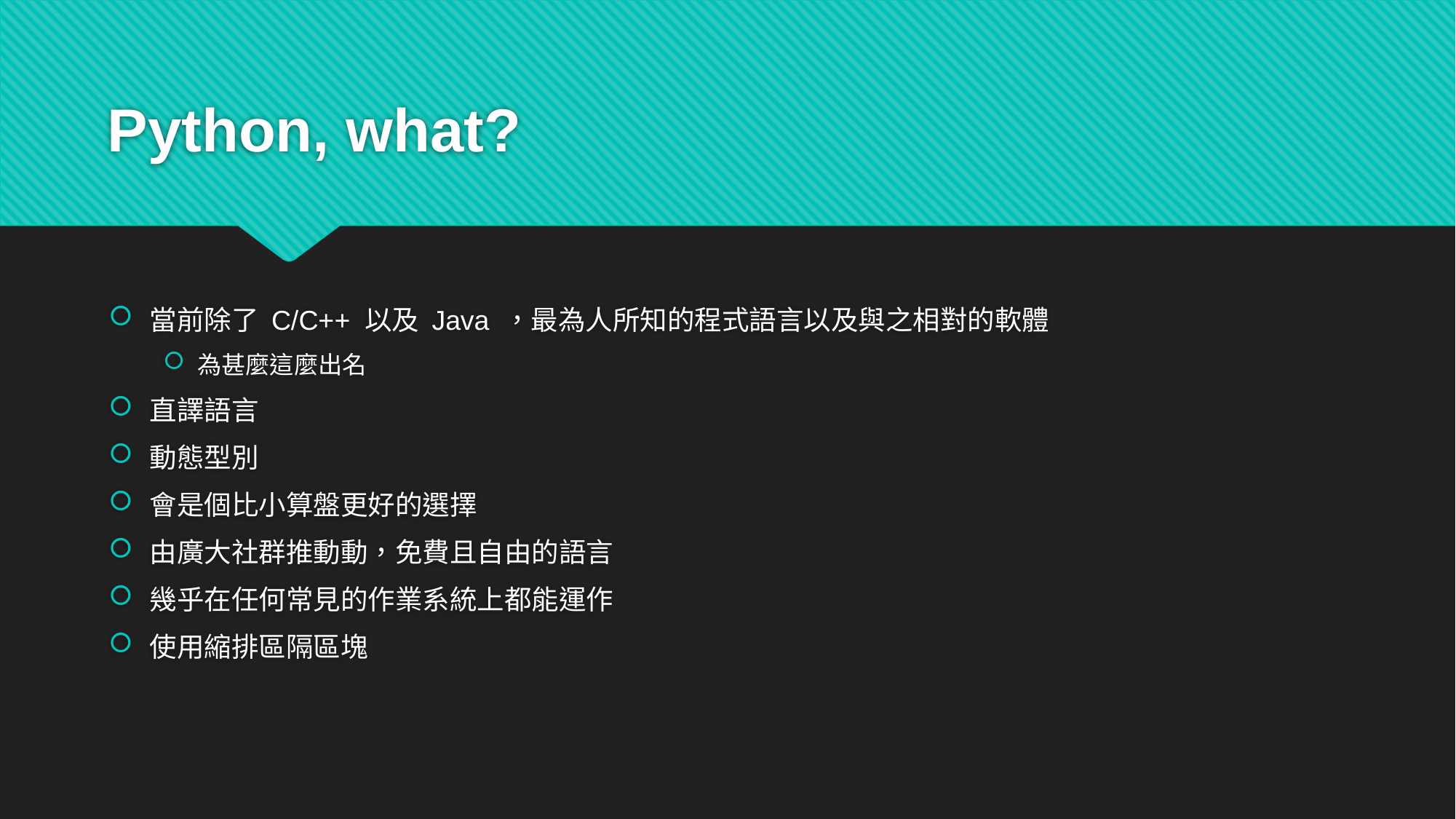

# Python, what?
當前除了 C/C++ 以及 Java ，最為人所知的程式語言以及與之相對的軟體
為甚麼這麼出名
直譯語言
動態型別
會是個比小算盤更好的選擇
由廣大社群推動動，免費且自由的語言
幾乎在任何常見的作業系統上都能運作
使用縮排區隔區塊